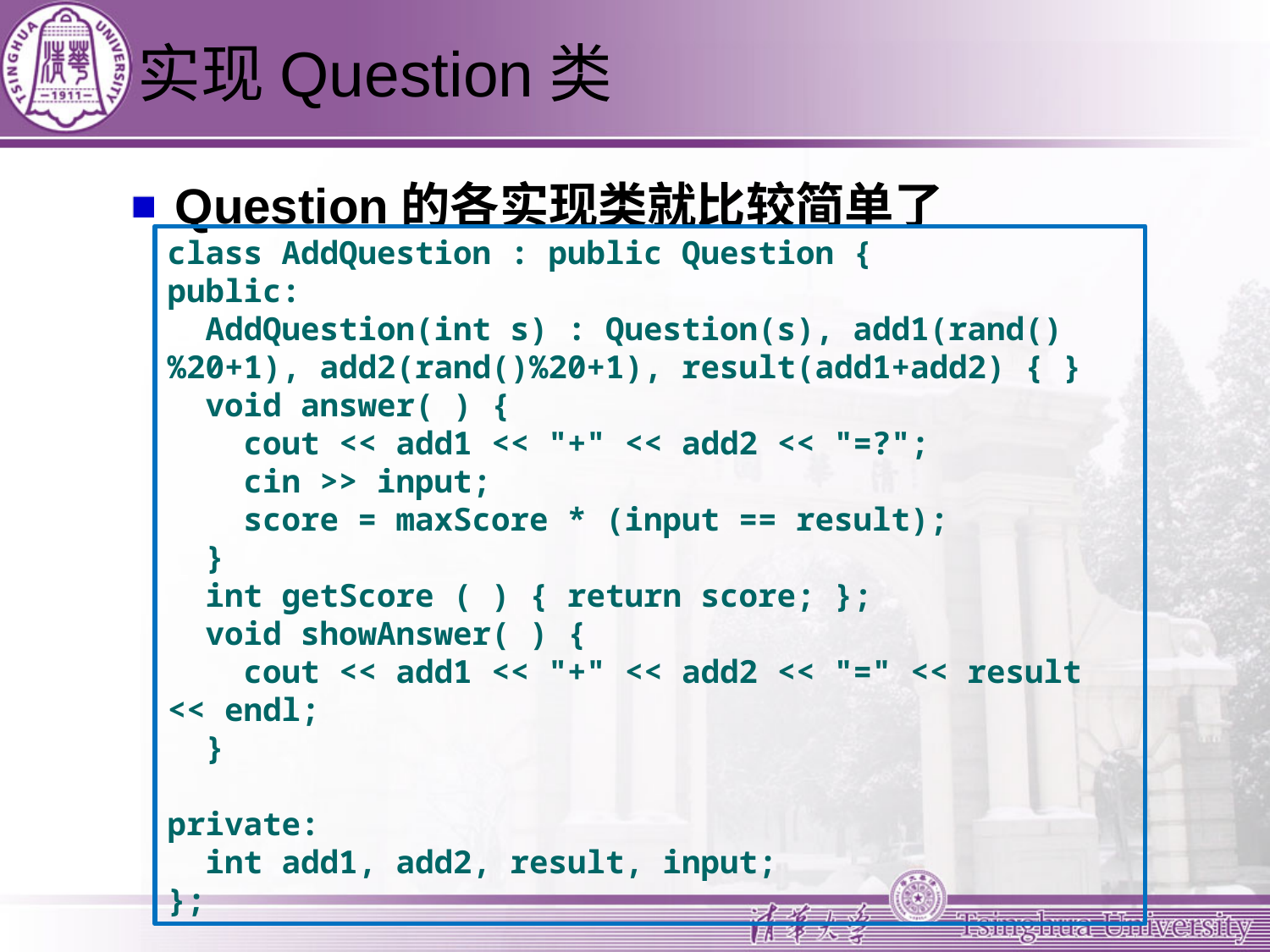

# 实现Question类
Question的各实现类就比较简单了
class AddQuestion : public Question {
public:
  AddQuestion(int s) : Question(s), add1(rand()%20+1), add2(rand()%20+1), result(add1+add2) { }
  void answer( ) {
    cout << add1 << "+" << add2 << "=?";
    cin >> input;
    score = maxScore * (input == result);
  }
  int getScore ( ) { return score; };
  void showAnswer( ) {
    cout << add1 << "+" << add2 << "=" << result << endl;
  }

private:
  int add1, add2, result, input;
};